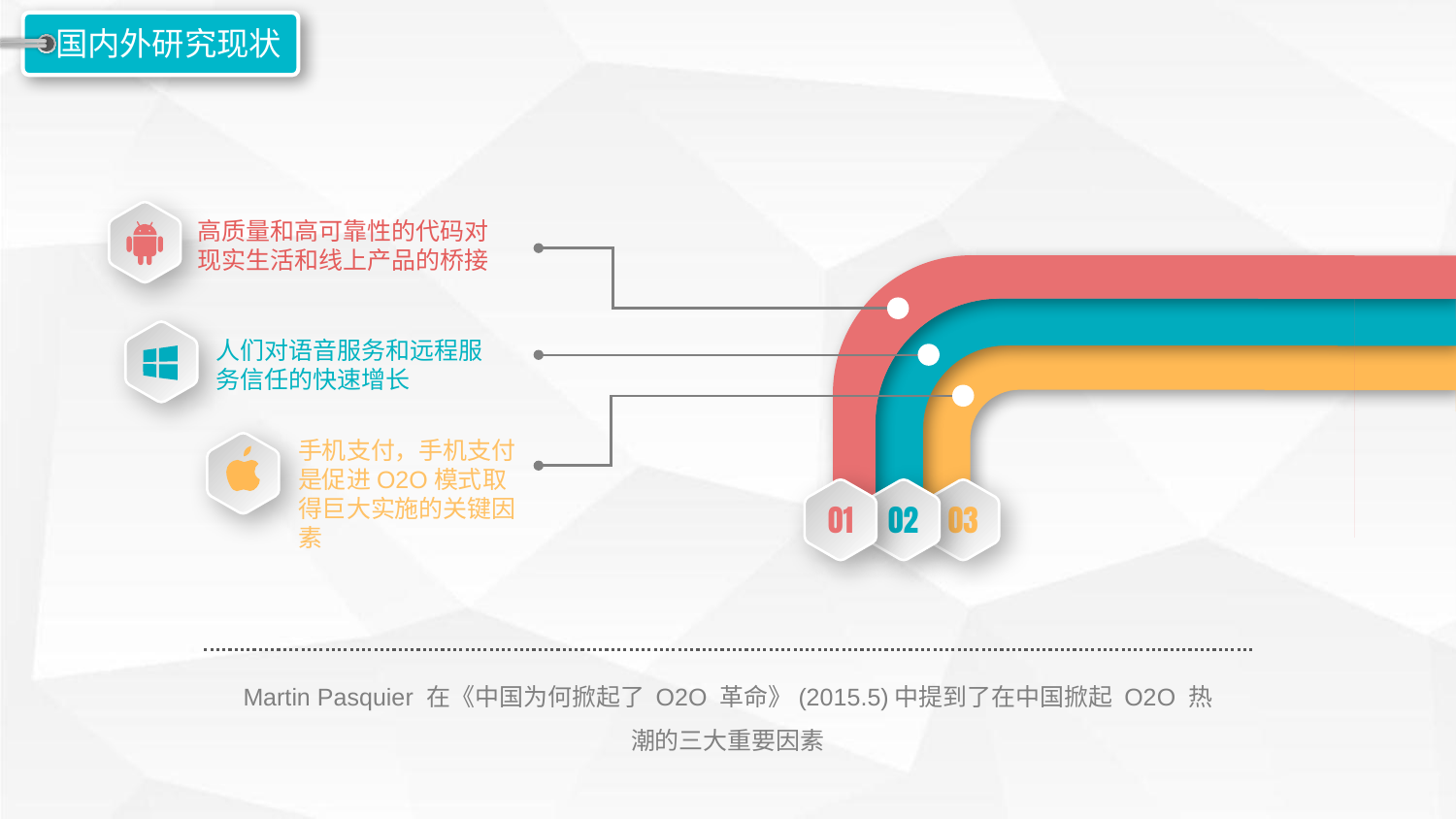

国内外研究现状

高质量和高可靠性的代码对现实生活和线上产品的桥接

人们对语音服务和远程服务信任的快速增长

手机支付，手机支付是促进O2O模式取得巨大实施的关键因素

01

02

03
Martin Pasquier 在《中国为何掀起了 O2O 革命》(2015.5)中提到了在中国掀起 O2O 热
潮的三大重要因素